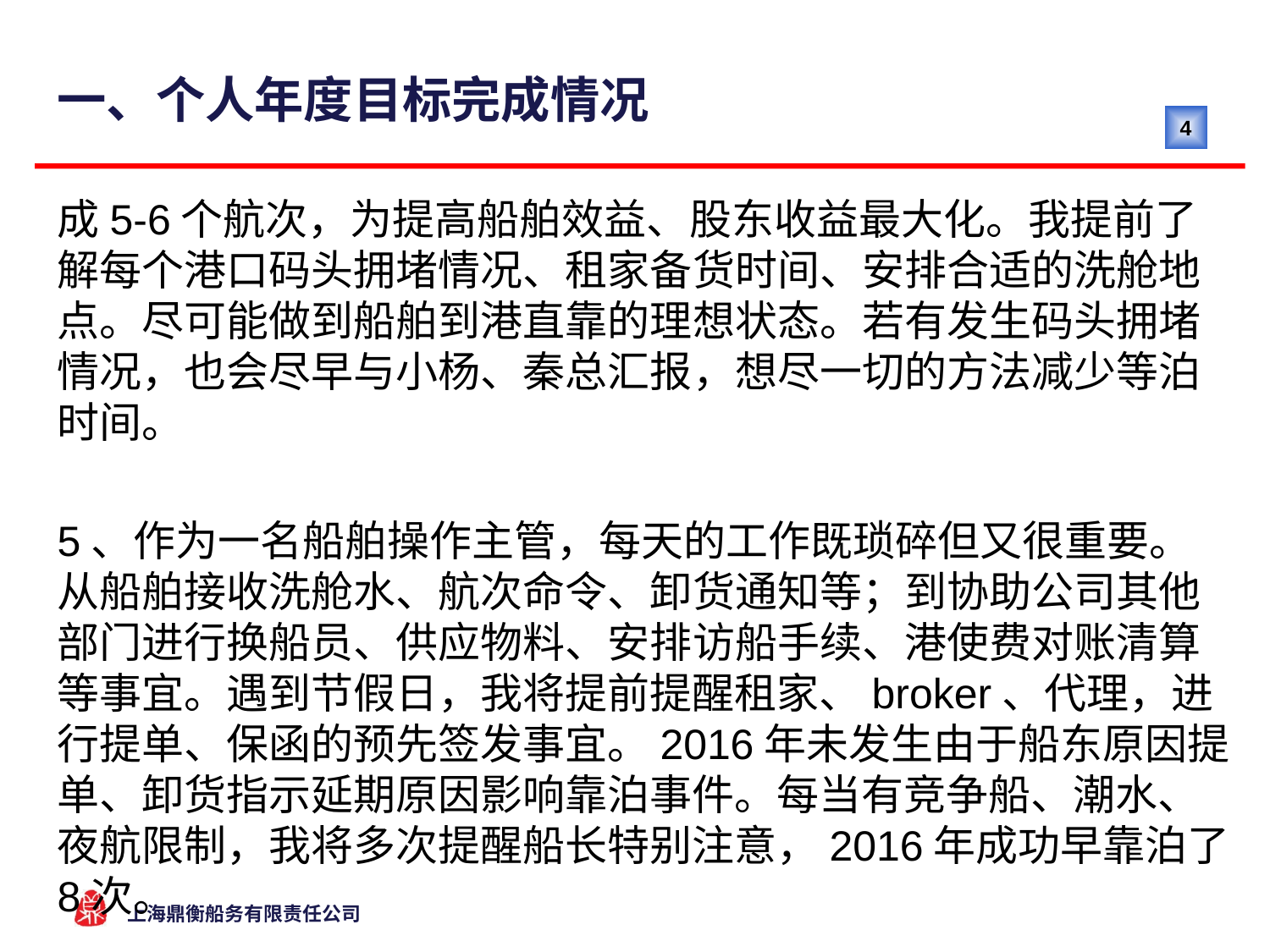

# 一、个人年度目标完成情况
成5-6个航次，为提高船舶效益、股东收益最大化。我提前了解每个港口码头拥堵情况、租家备货时间、安排合适的洗舱地点。尽可能做到船舶到港直靠的理想状态。若有发生码头拥堵情况，也会尽早与小杨、秦总汇报，想尽一切的方法减少等泊时间。

5、作为一名船舶操作主管，每天的工作既琐碎但又很重要。从船舶接收洗舱水、航次命令、卸货通知等；到协助公司其他部门进行换船员、供应物料、安排访船手续、港使费对账清算等事宜。遇到节假日，我将提前提醒租家、broker、代理，进行提单、保函的预先签发事宜。2016年未发生由于船东原因提单、卸货指示延期原因影响靠泊事件。每当有竞争船、潮水、夜航限制，我将多次提醒船长特别注意，2016年成功早靠泊了8次。